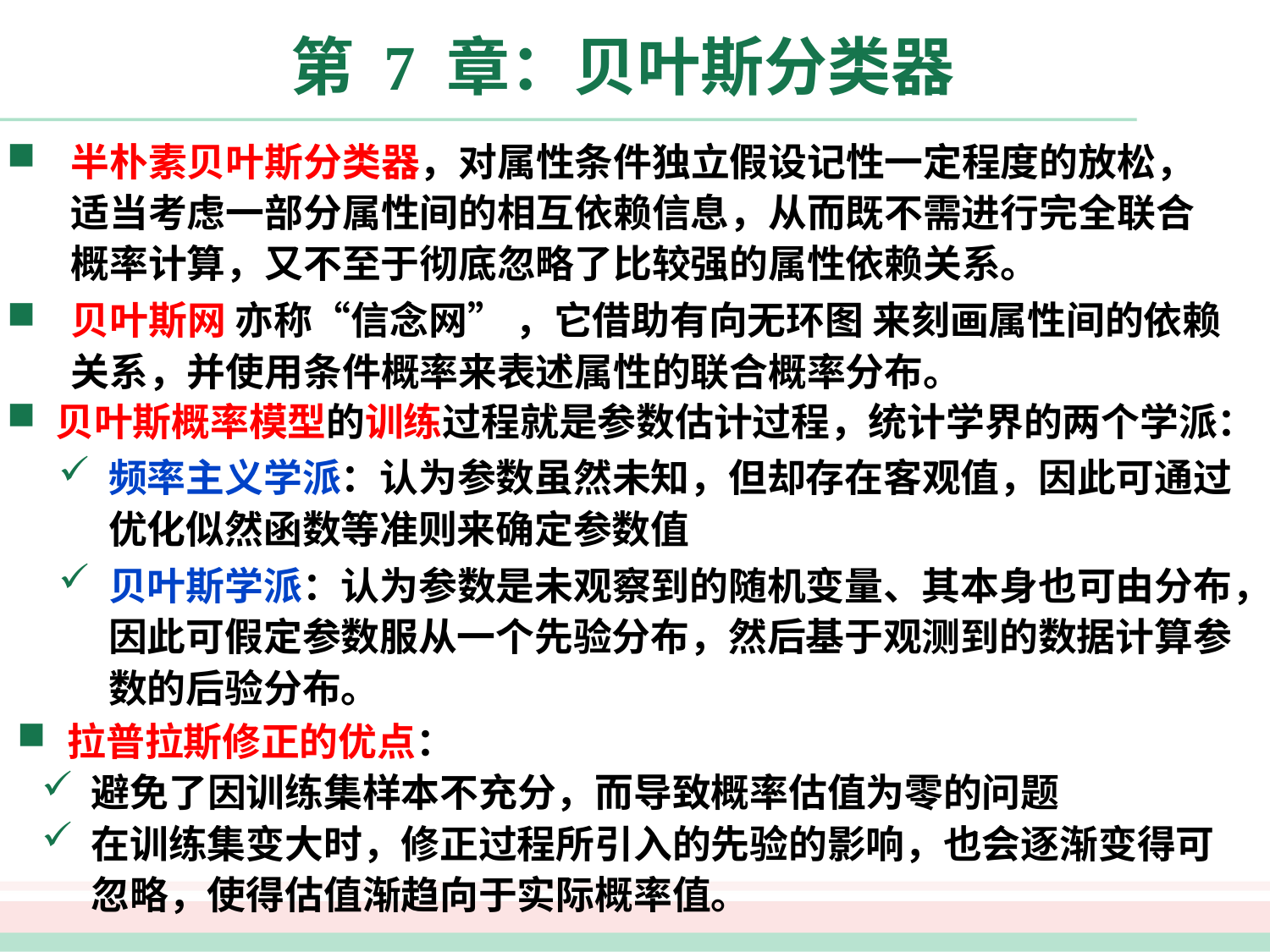

# 第 7 章：贝叶斯分类器
半朴素贝叶斯分类器，对属性条件独立假设记性一定程度的放松，适当考虑一部分属性间的相互依赖信息，从而既不需进行完全联合概率计算，又不至于彻底忽略了比较强的属性依赖关系。
贝叶斯网 亦称“信念网” ，它借助有向无环图 来刻画属性间的依赖关系，并使用条件概率来表述属性的联合概率分布。
贝叶斯概率模型的训练过程就是参数估计过程，统计学界的两个学派：
频率主义学派：认为参数虽然未知，但却存在客观值，因此可通过优化似然函数等准则来确定参数值
贝叶斯学派：认为参数是未观察到的随机变量、其本身也可由分布，因此可假定参数服从一个先验分布，然后基于观测到的数据计算参数的后验分布。
拉普拉斯修正的优点：
避免了因训练集样本不充分，而导致概率估值为零的问题
在训练集变大时，修正过程所引入的先验的影响，也会逐渐变得可忽略，使得估值渐趋向于实际概率值。